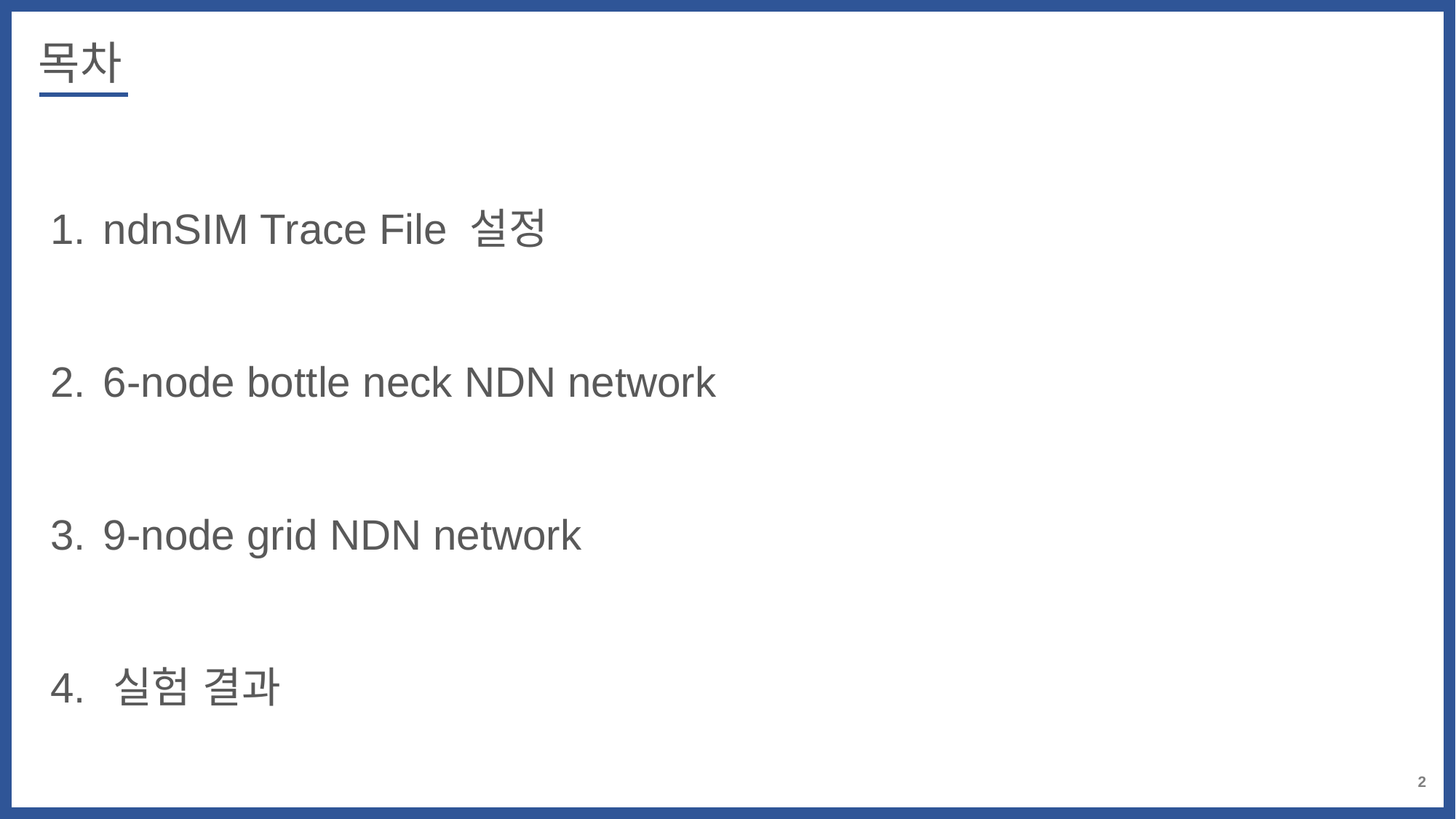

목차
 ndnSIM Trace File 설정
 6-node bottle neck NDN network
 9-node grid NDN network
 실험 결과
2